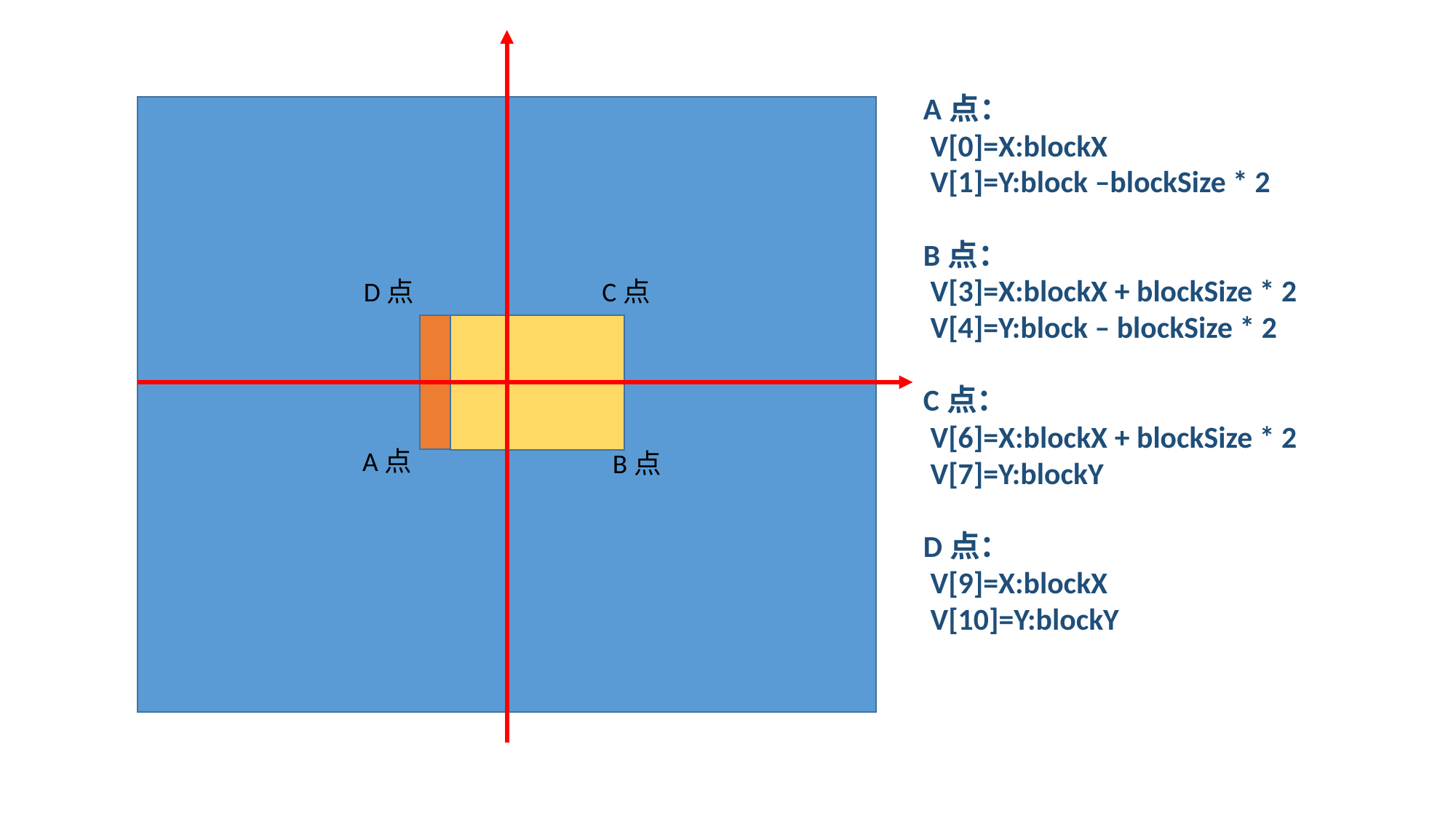

A点：
 V[0]=X:blockX
 V[1]=Y:block –blockSize * 2

B点：
 V[3]=X:blockX + blockSize * 2
 V[4]=Y:block – blockSize * 2

C点：
 V[6]=X:blockX + blockSize * 2
 V[7]=Y:blockY

D点：
 V[9]=X:blockX
 V[10]=Y:blockY

啊
D点
C点

A点
B点